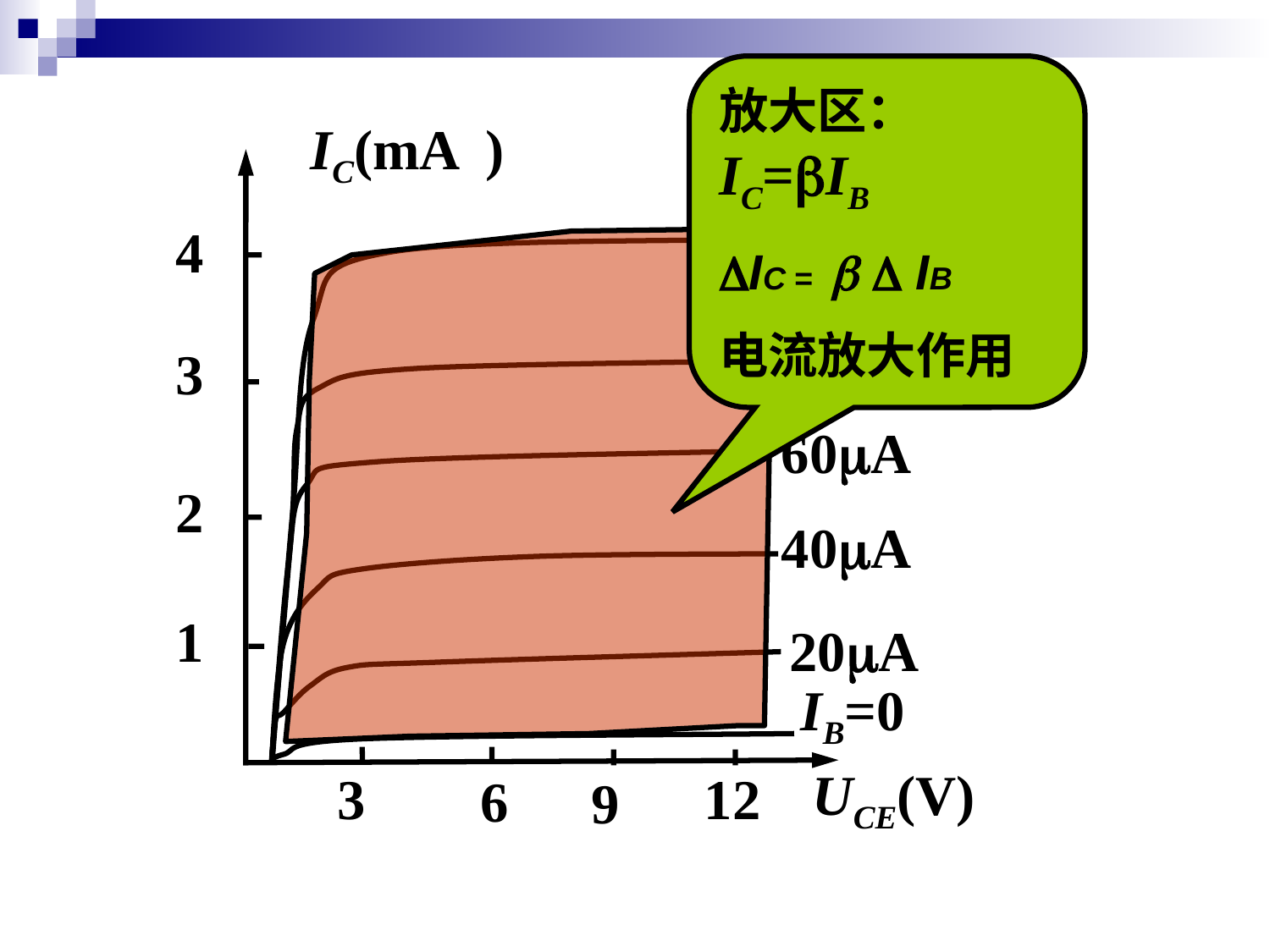

放大区：IC=βIB
ΔIC =  β Δ IB
电流放大作用
IC(mA  )

4

3

2

1

100μA
80μA
60μA
40μA
20μA
IB=0

3
12
UCE(V)
6

9

60